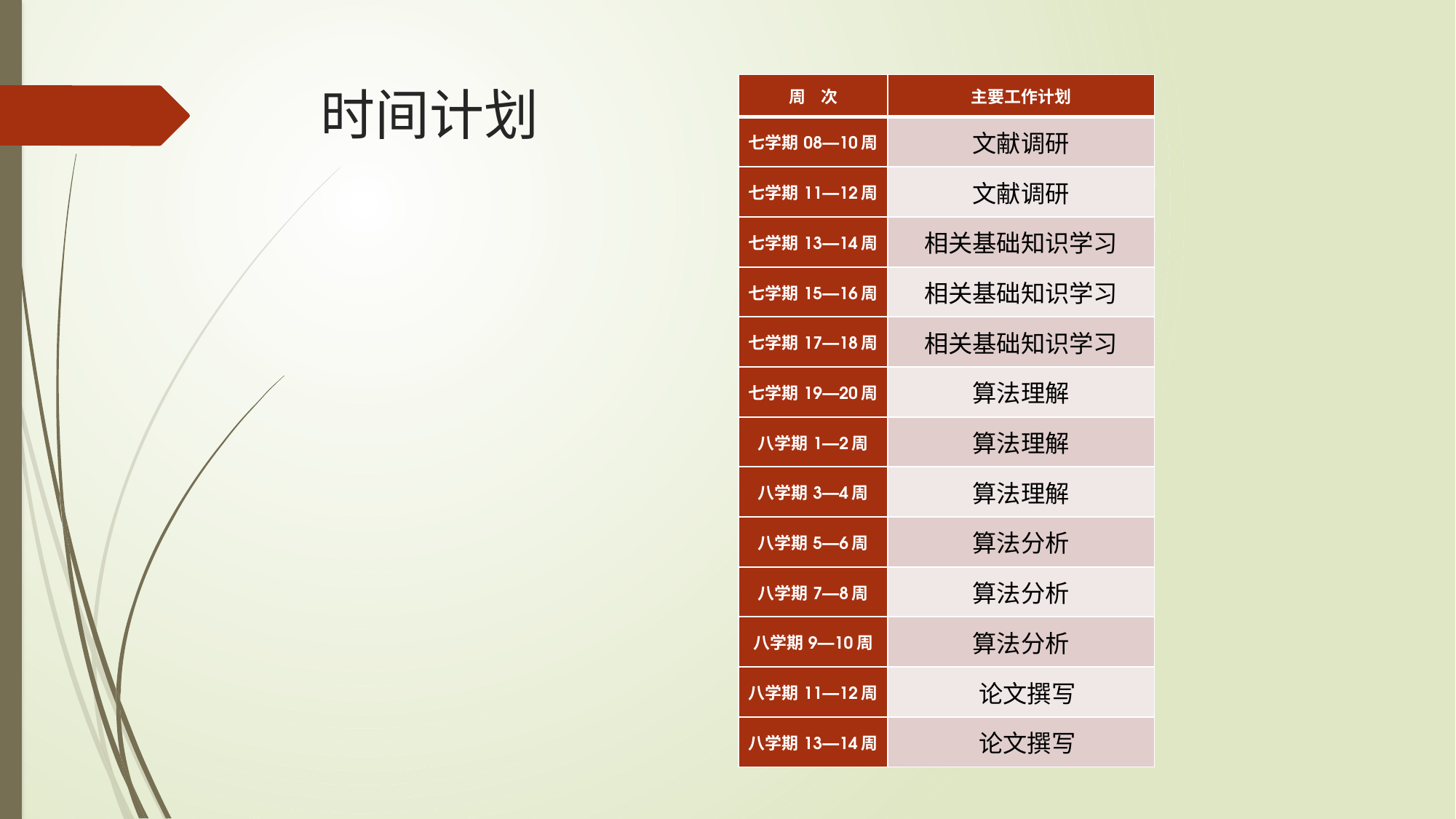

# 时间计划
| 周 次 | 主要工作计划 |
| --- | --- |
| 七学期08—10周 | 文献调研 |
| 七学期11—12周 | 文献调研 |
| 七学期13—14周 | 相关基础知识学习 |
| 七学期15—16周 | 相关基础知识学习 |
| 七学期17—18周 | 相关基础知识学习 |
| 七学期19—20周 | 算法理解 |
| 八学期1—2周 | 算法理解 |
| 八学期3—4周 | 算法理解 |
| 八学期5—6周 | 算法分析 |
| 八学期7—8周 | 算法分析 |
| 八学期9—10周 | 算法分析 |
| 八学期11—12周 | 论文撰写 |
| 八学期13—14周 | 论文撰写 |